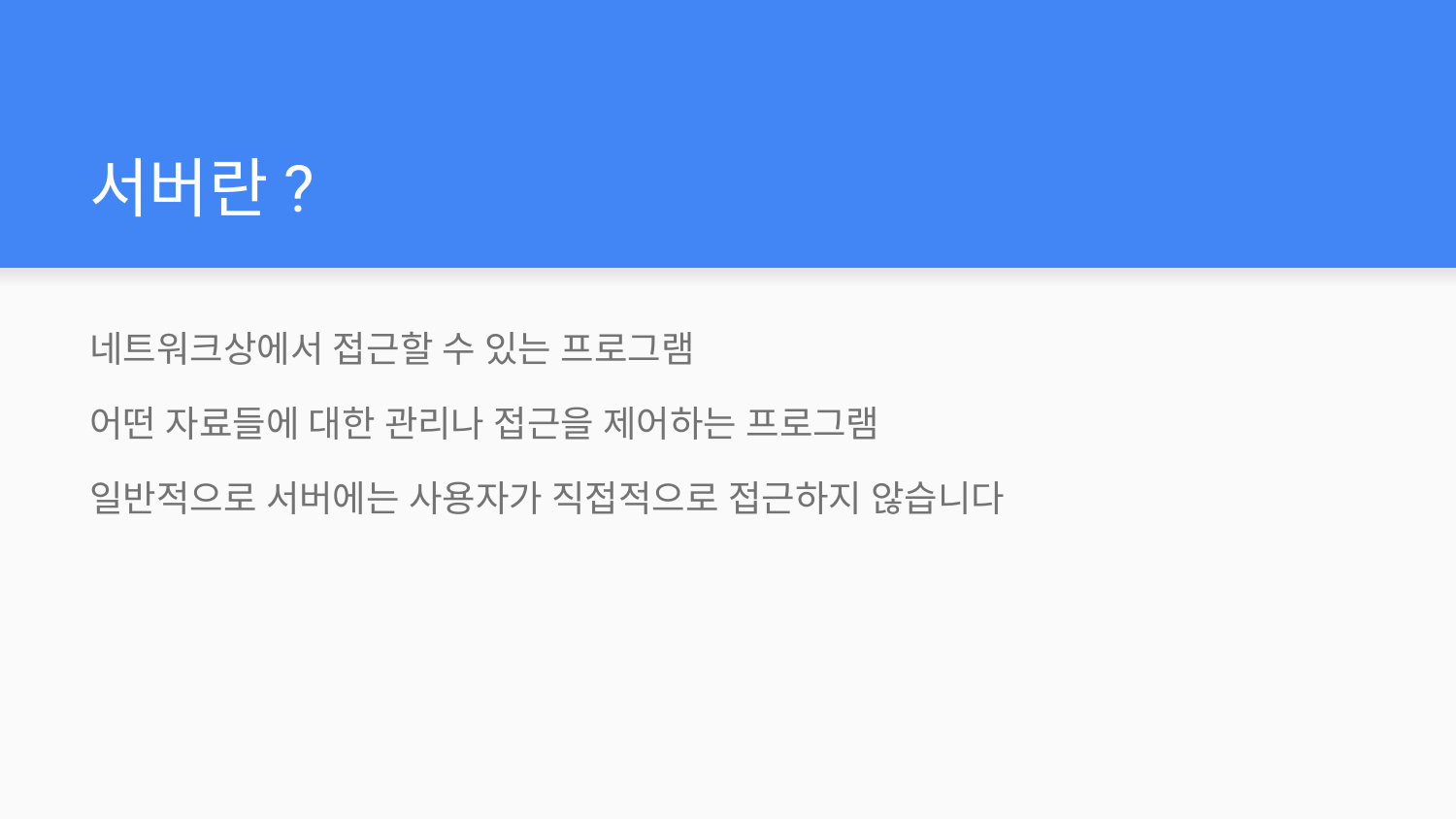

# 서버란?
네트워크상에서 접근할 수 있는 프로그램
어떤 자료들에 대한 관리나 접근을 제어하는 프로그램
일반적으로 서버에는 사용자가 직접적으로 접근하지 않습니다